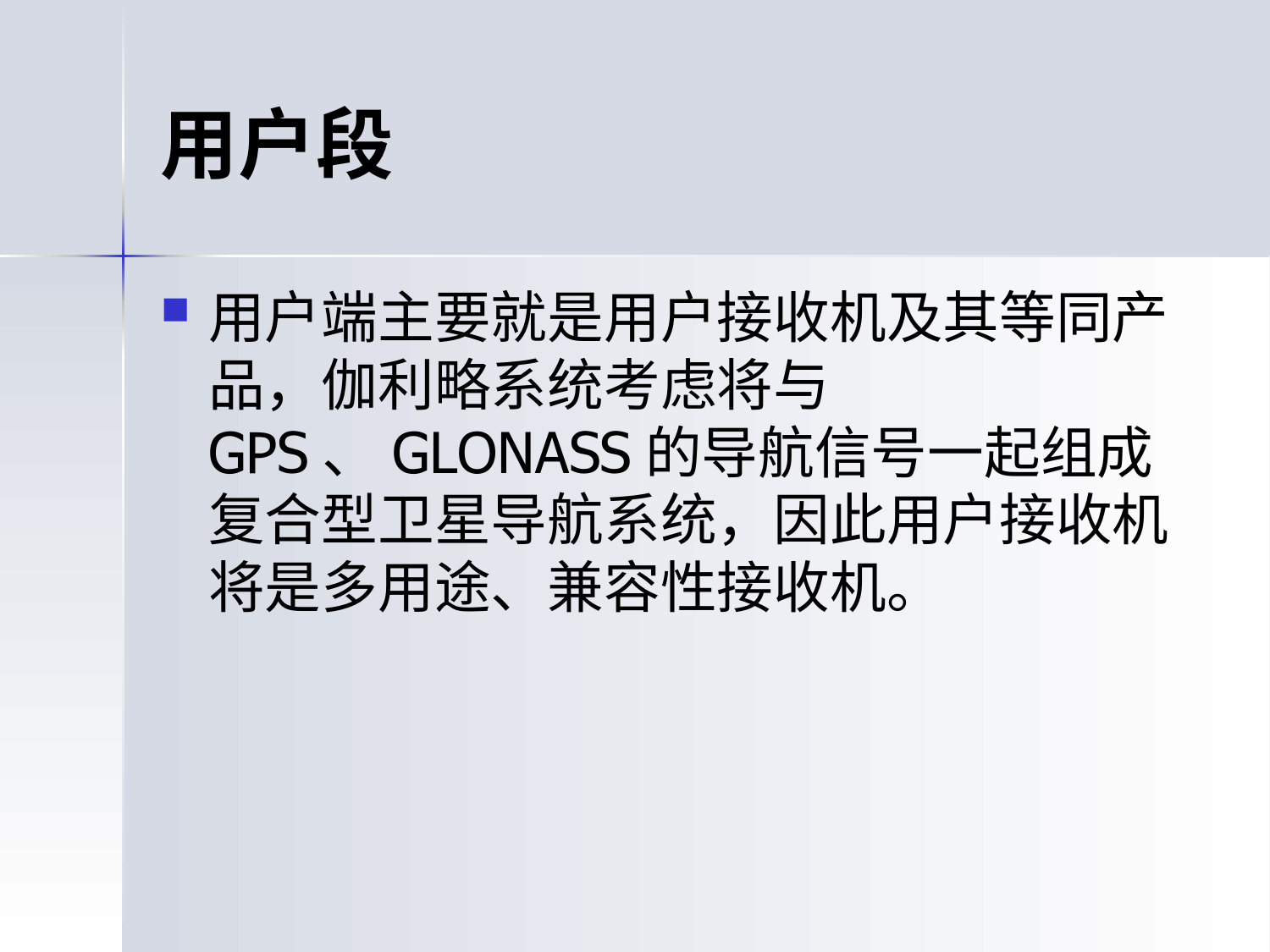

# 用户段
用户端主要就是用户接收机及其等同产品，伽利略系统考虑将与GPS、GLONASS的导航信号一起组成复合型卫星导航系统，因此用户接收机将是多用途、兼容性接收机。